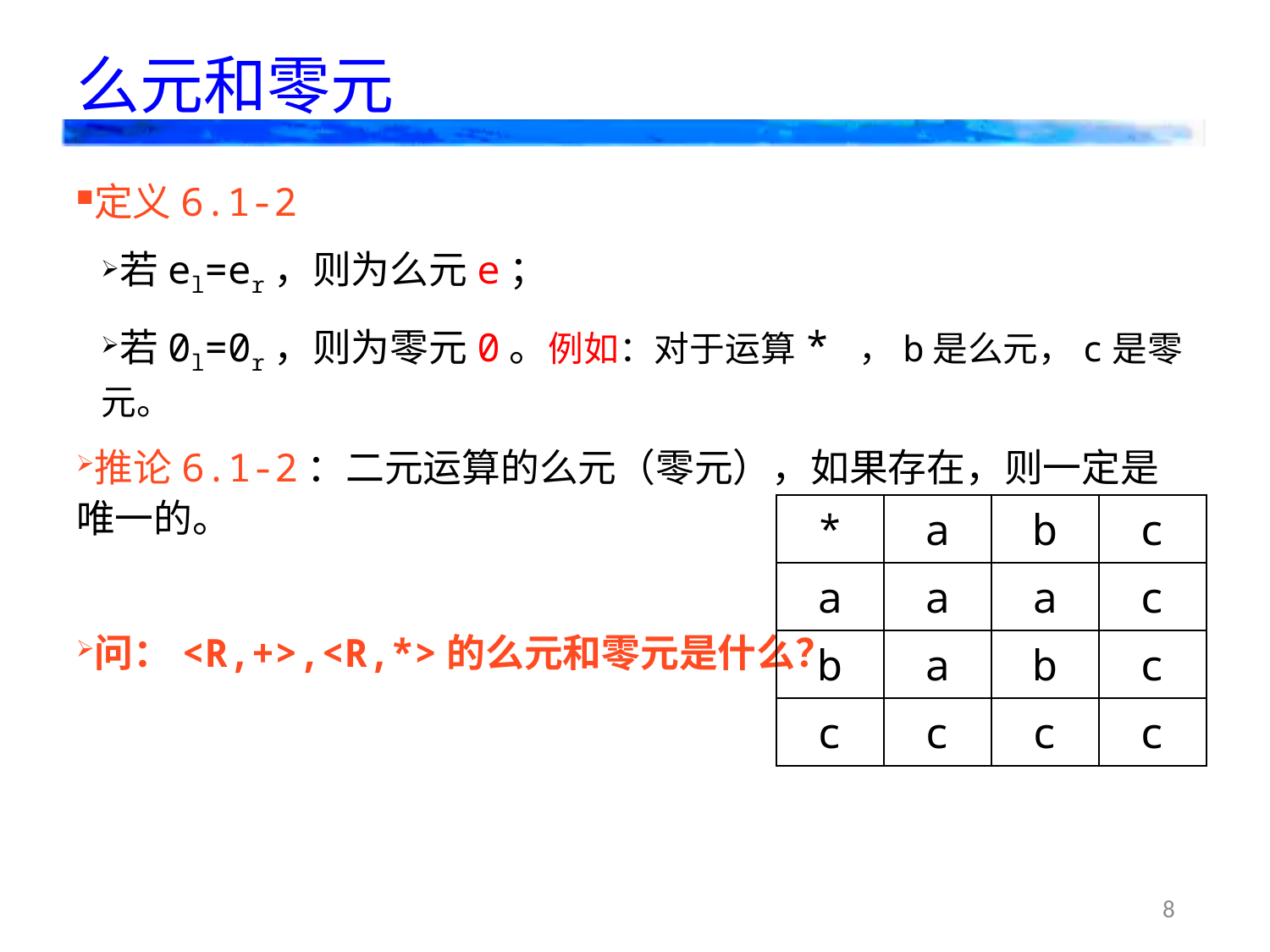

么元和零元
定义6.1-2
若el=er，则为么元e；
若0l=0r，则为零元0。例如：对于运算* ，b是么元，c是零元。
推论6.1-2：二元运算的么元（零元），如果存在，则一定是唯一的。

问：<R,+>,<R,*>的么元和零元是什么？
| \* | a | b | c |
| --- | --- | --- | --- |
| a | a | a | c |
| b | a | b | c |
| c | c | c | c |
8